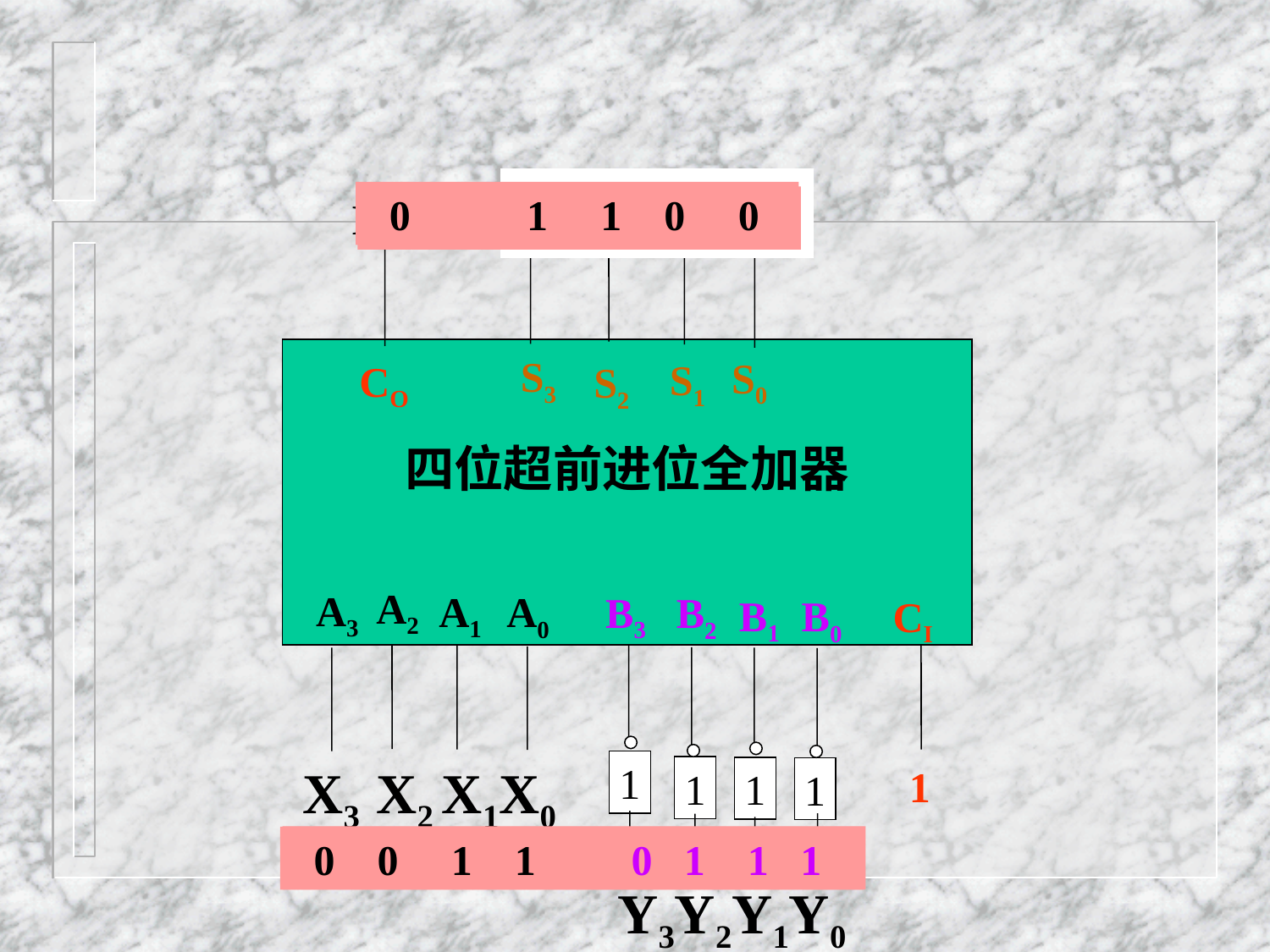

T3 T2 T1  T0
  0           1     1    0     0
D
1             0     0    1      0

四位超前进位全加器

S3
S0
S1
CO
S2
A2
A3
A1
A0
B3
B2
B1
B0
CI

X3  X2 X1X0
1
1
1
1
1

  1    0     0    1         0   1    1   1
  0    0     1    1         0   1    1   1
  Y3Y2Y1Y0